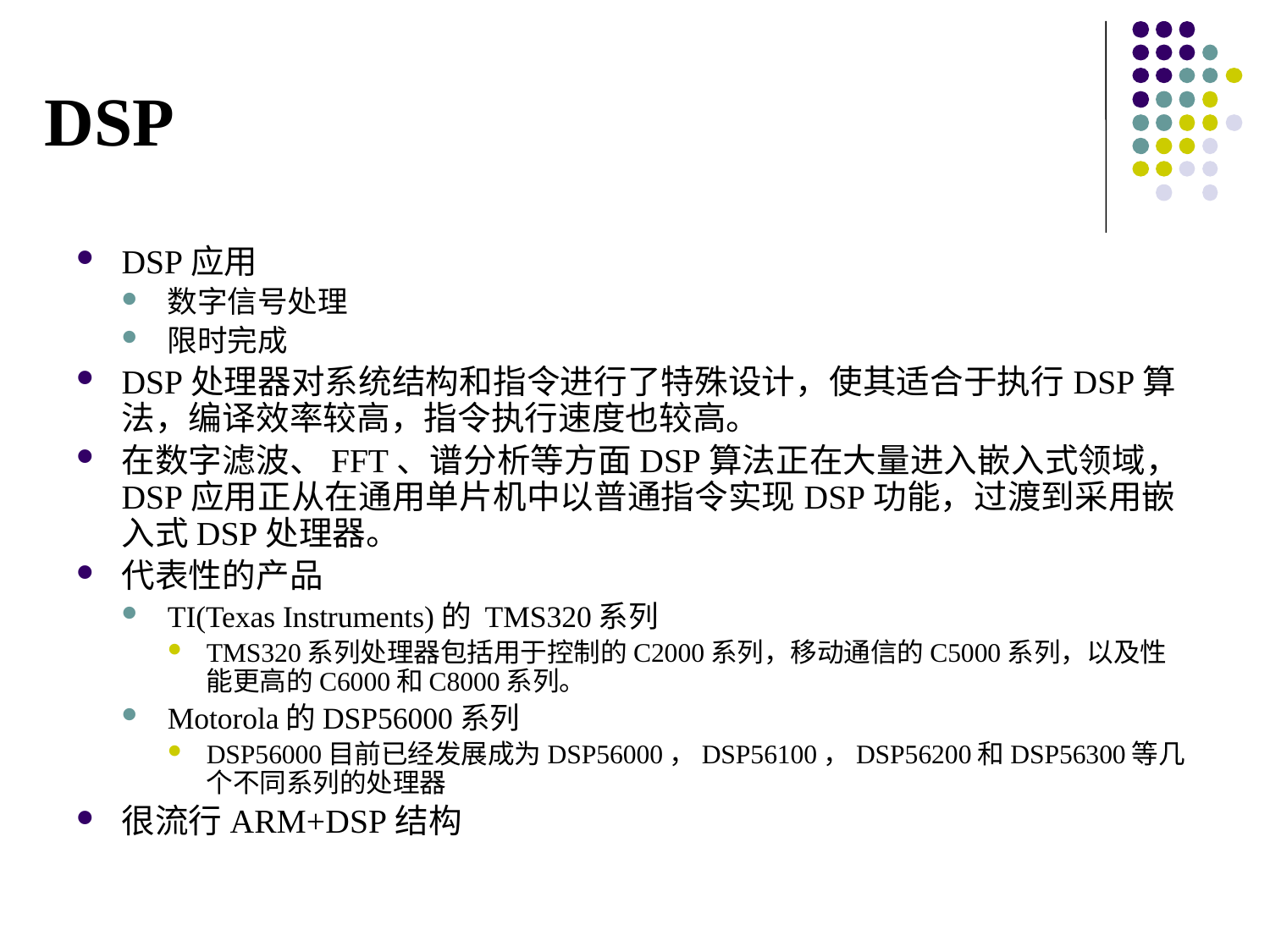

# DSP
DSP应用
数字信号处理
限时完成
DSP处理器对系统结构和指令进行了特殊设计，使其适合于执行DSP算法，编译效率较高，指令执行速度也较高。
在数字滤波、FFT、谱分析等方面DSP算法正在大量进入嵌入式领域，DSP应用正从在通用单片机中以普通指令实现DSP功能，过渡到采用嵌入式DSP处理器。
代表性的产品
TI(Texas Instruments)的 TMS320系列
TMS320系列处理器包括用于控制的C2000系列，移动通信的C5000系列，以及性能更高的C6000和C8000系列。
Motorola的DSP56000系列
DSP56000目前已经发展成为DSP56000，DSP56100，DSP56200和DSP56300等几个不同系列的处理器
很流行ARM+DSP结构